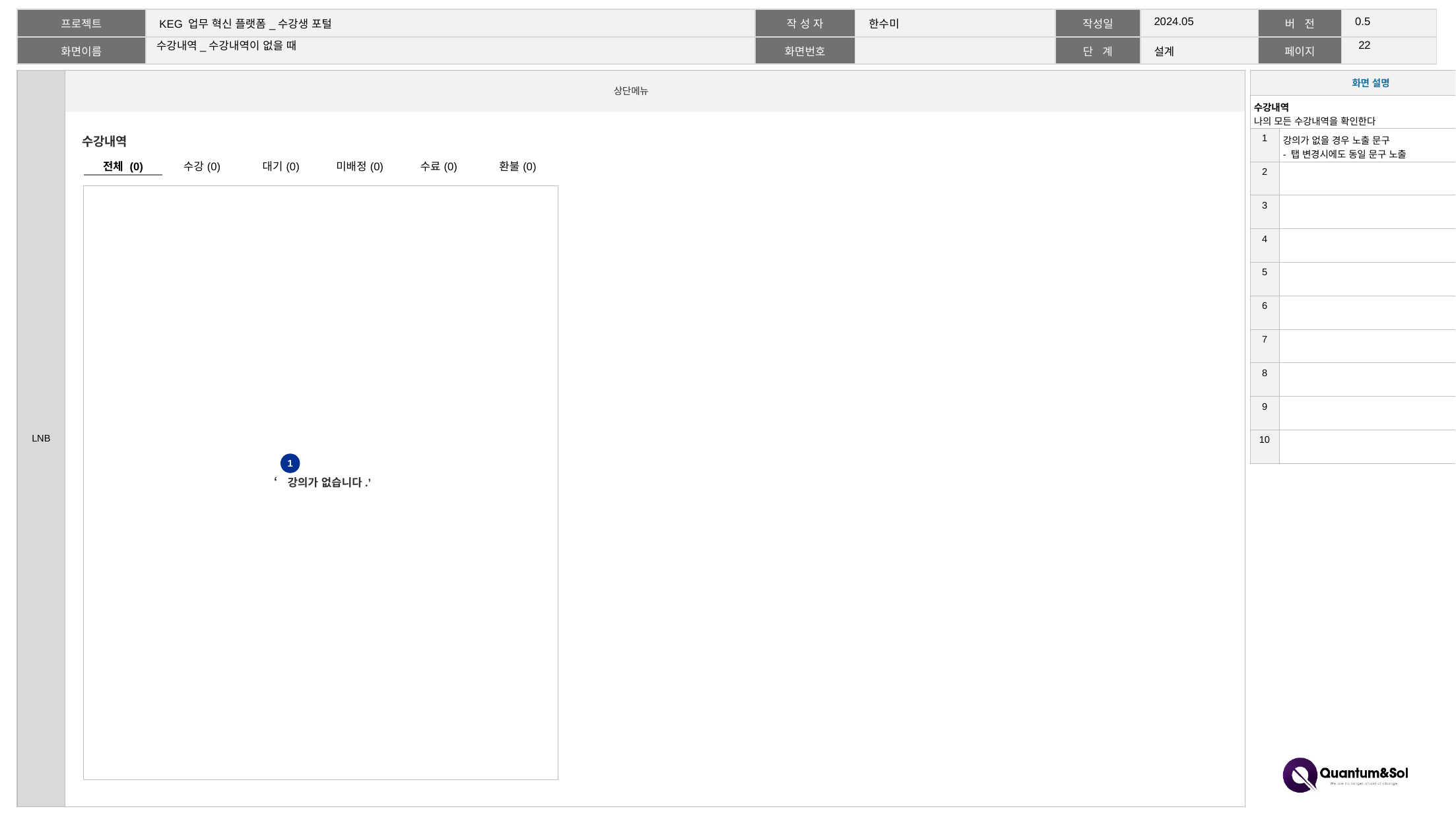

22

# 수강내역_수강내역이 없을 때
| 화면 설명 |  |
| --- | --- |
| 수강내역 나의 모든 수강내역을 확인한다 |  |
| 1 | 강의가 없을 경우 노출 문구 - 탭 변경시에도 동일 문구 노출 |
| 2 |  |
| 3 |  |
| 4 |  |
| 5 |  |
| 6 |  |
| 7 |  |
| 8 |  |
| 9 |  |
| 10 |  |
수강내역
| 전체 (0) | 수강(0) | 대기(0) | 미배정(0) | 수료(0) | 환불(0) |
| --- | --- | --- | --- | --- | --- |
‘강의가 없습니다.’
1